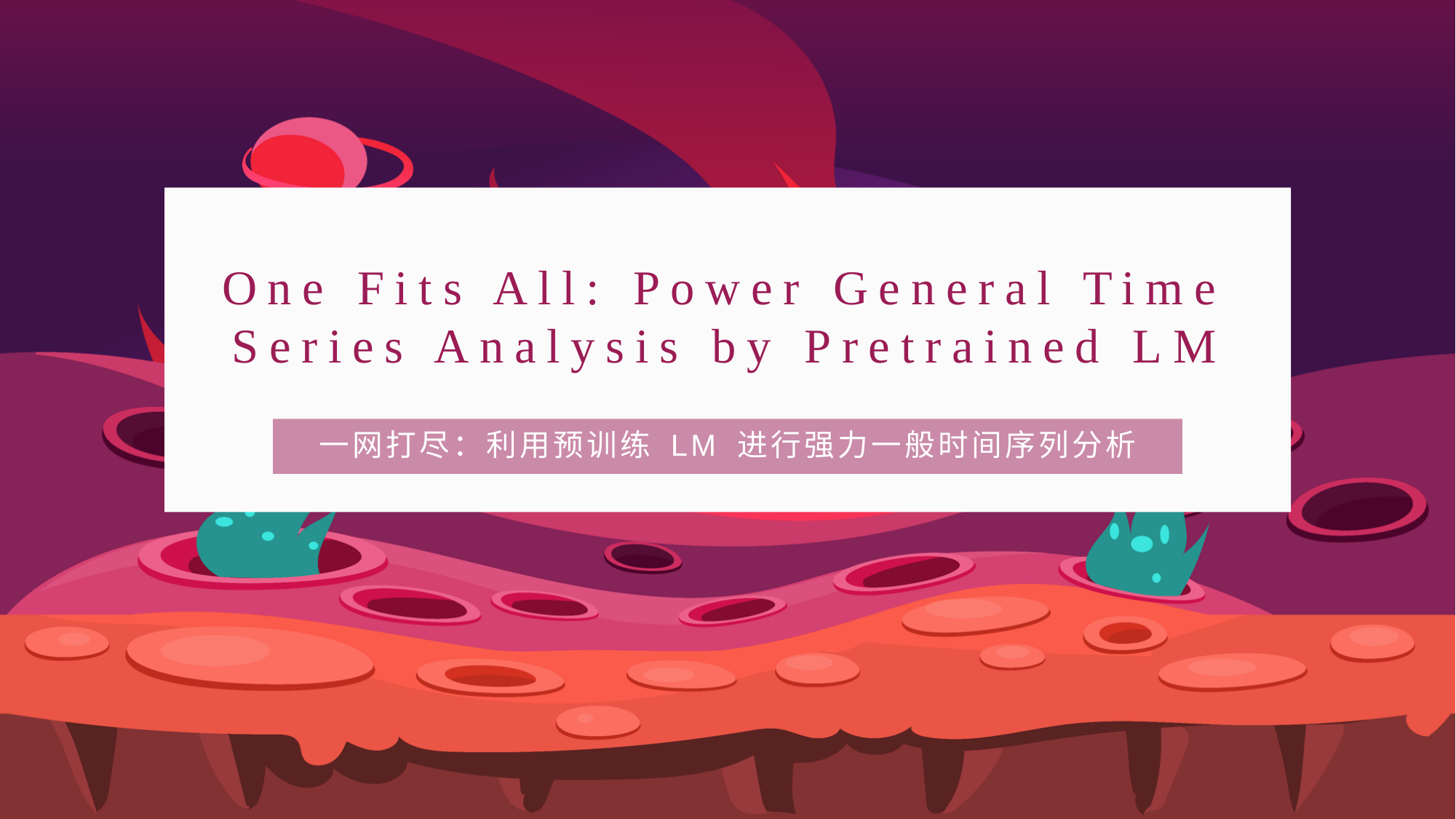

One Fits All: Power General Time Series Analysis by Pretrained LM
一网打尽：利用预训练 LM 进行强力一般时间序列分析